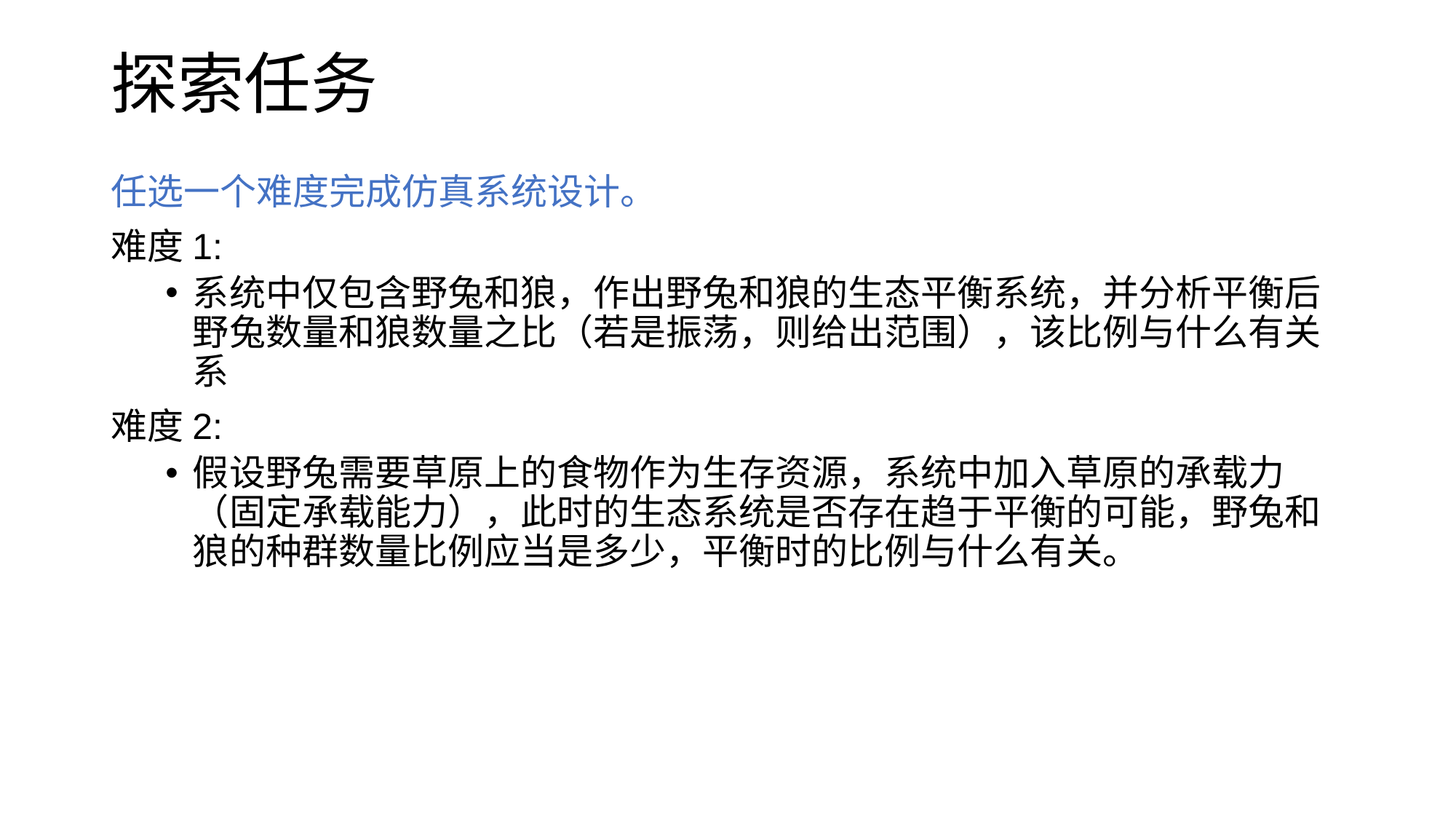

# 探索任务
任选一个难度完成仿真系统设计。
难度1:
系统中仅包含野兔和狼，作出野兔和狼的生态平衡系统，并分析平衡后野兔数量和狼数量之比（若是振荡，则给出范围），该比例与什么有关系
难度2:
假设野兔需要草原上的食物作为生存资源，系统中加入草原的承载力（固定承载能力），此时的生态系统是否存在趋于平衡的可能，野兔和狼的种群数量比例应当是多少，平衡时的比例与什么有关。